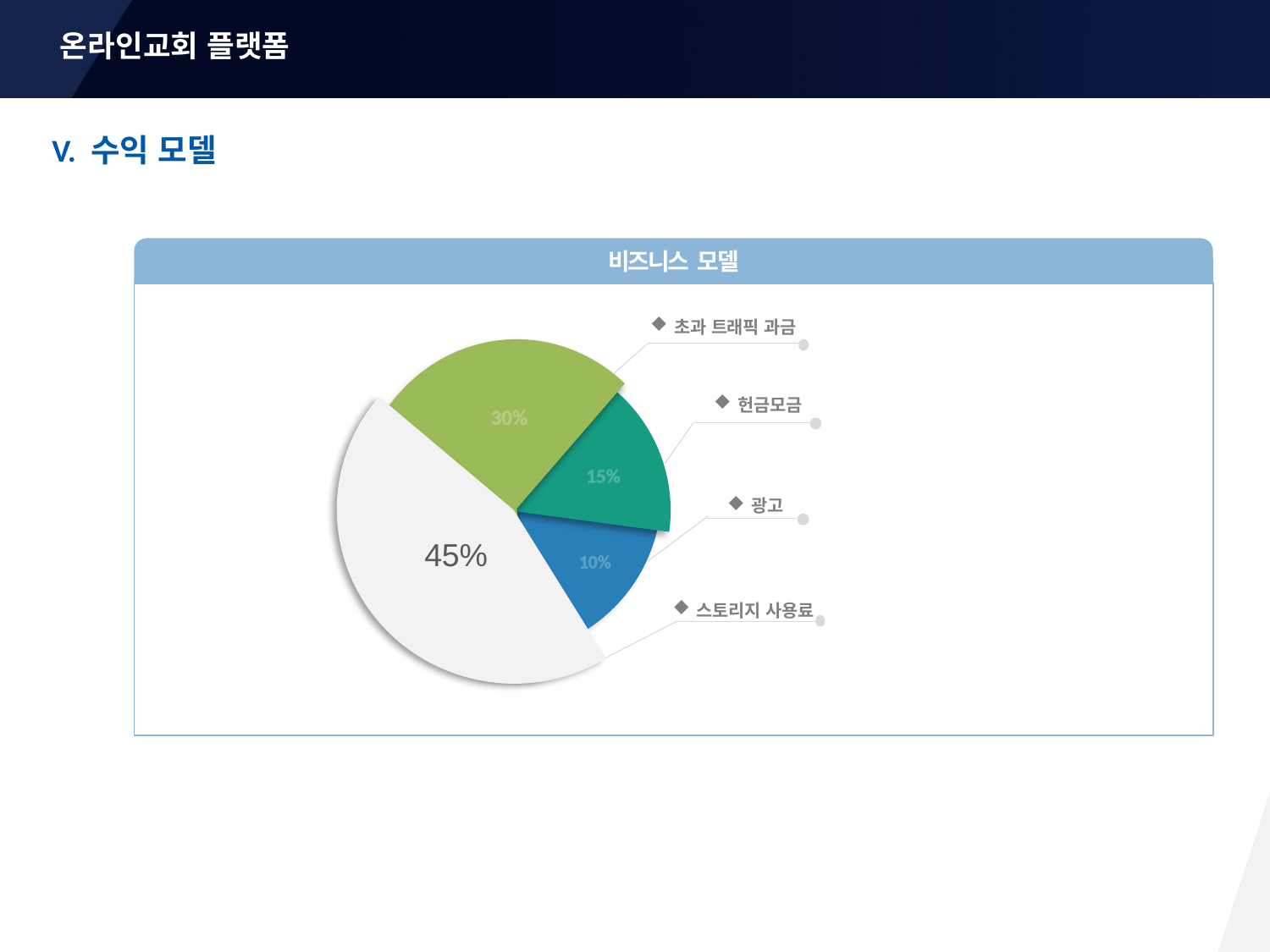

# V. 수익 모델

비즈니스  모델

초과 트래픽 과금

30%
15%
45%
10%

헌금모금

광고

스토리지 사용료

7